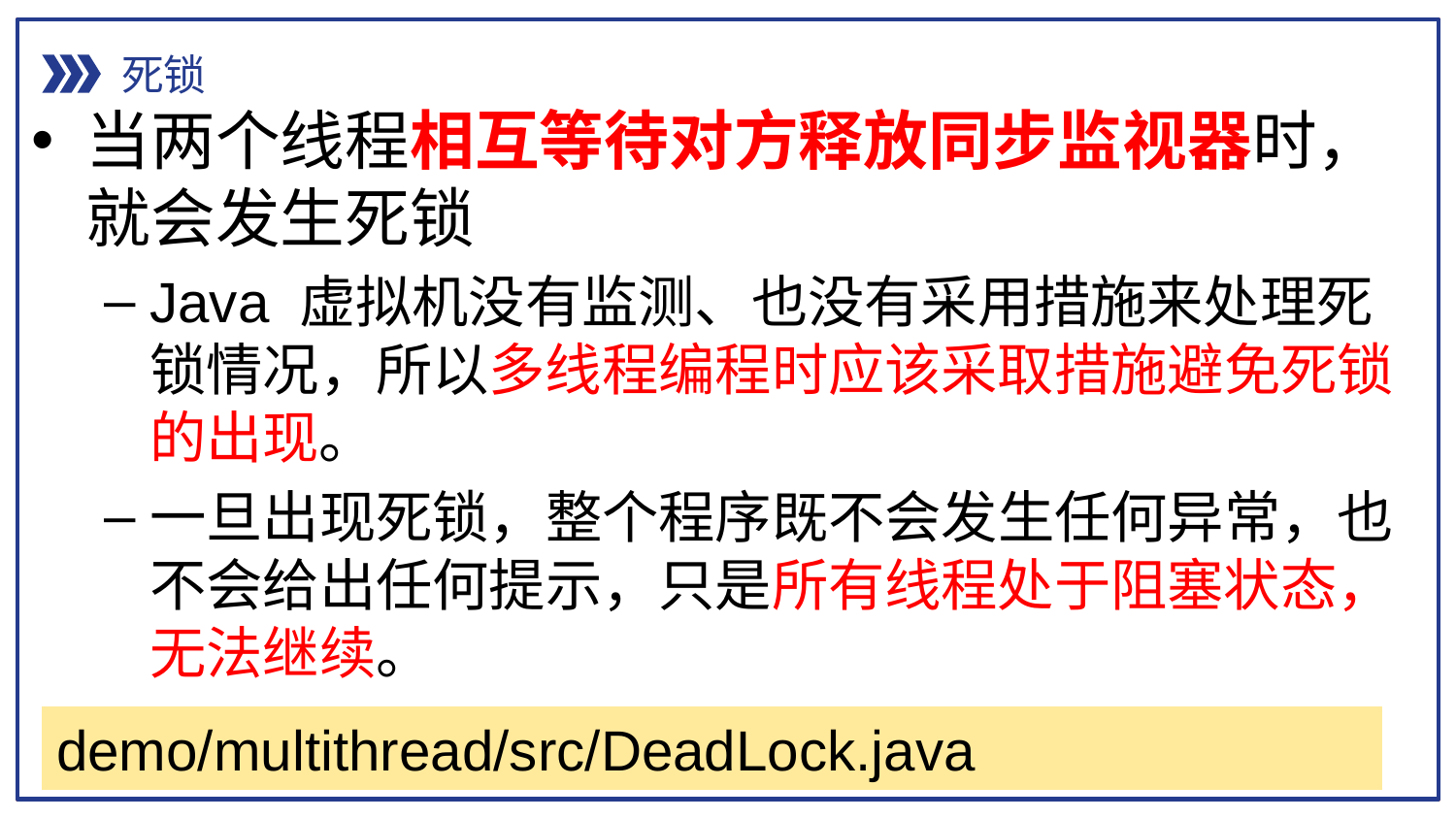

死锁

当两个线程相互等待对方释放同步监视器时，就会发生死锁
Java 虚拟机没有监测、也没有采用措施来处理死锁情况，所以多线程编程时应该采取措施避免死锁的出现。
一旦出现死锁，整个程序既不会发生任何异常，也不会给出任何提示，只是所有线程处于阻塞状态，无法继续。
demo/multithread/src/DeadLock.java